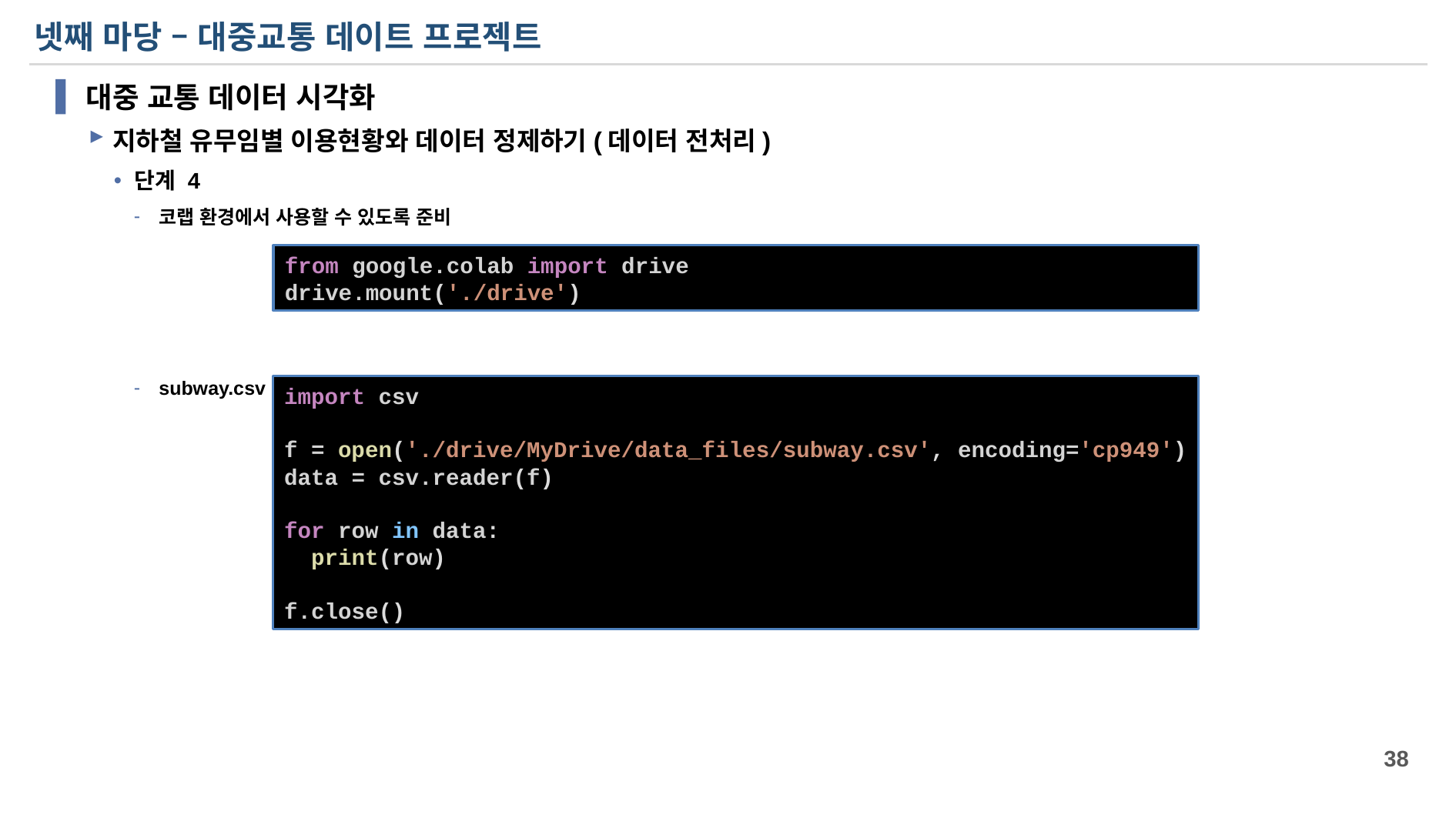

# 넷째 마당 – 대중교통 데이트 프로젝트
대중 교통 데이터 시각화
지하철 유무임별 이용현황와 데이터 정제하기(데이터 전처리)
단계 4
코랩 환경에서 사용할 수 있도록 준비

subway.csv 파일일 위치 : (구글 드라이브)내 드라이브/data_files/subway.csv

from google.colab import drive
drive.mount('./drive')
import csv
f = open('./drive/MyDrive/data_files/subway.csv', encoding='cp949')
data = csv.reader(f)
for row in data:
  print(row)
f.close()
38